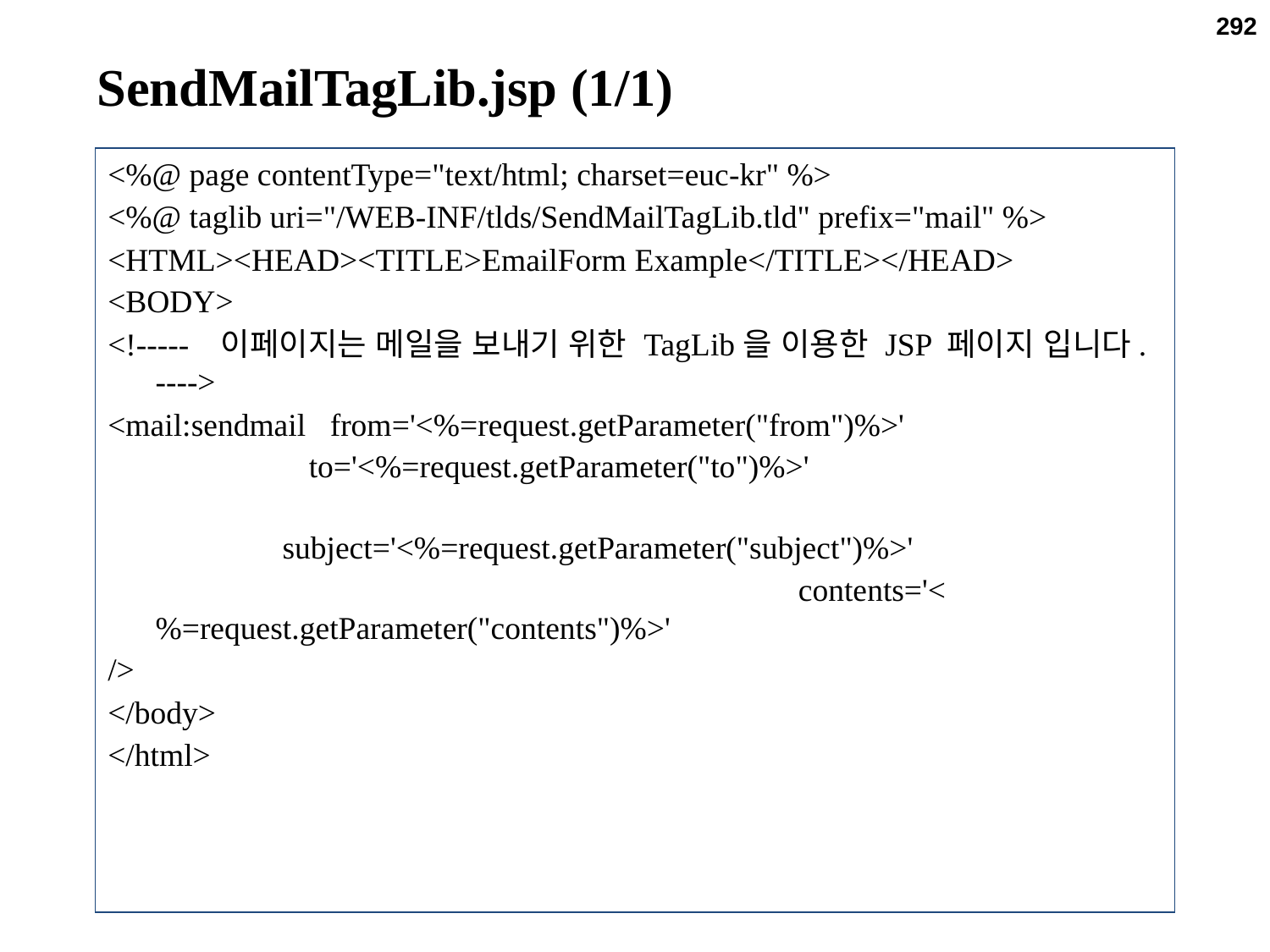

292
SendMailTagLib.jsp (1/1)
<%@ page contentType="text/html; charset=euc-kr" %>
<%@ taglib uri="/WEB-INF/tlds/SendMailTagLib.tld" prefix="mail" %>
<HTML><HEAD><TITLE>EmailForm Example</TITLE></HEAD>
<BODY>
<!-----   이페이지는 메일을 보내기 위한 TagLib을 이용한 JSP 페이지 입니다. ---->
<mail:sendmail   from='<%=request.getParameter("from")%>'
                         to='<%=request.getParameter("to")%>'
						 			subject='<%=request.getParameter("subject")%>'
						 contents='<%=request.getParameter("contents")%>'
/>
</body>
</html>